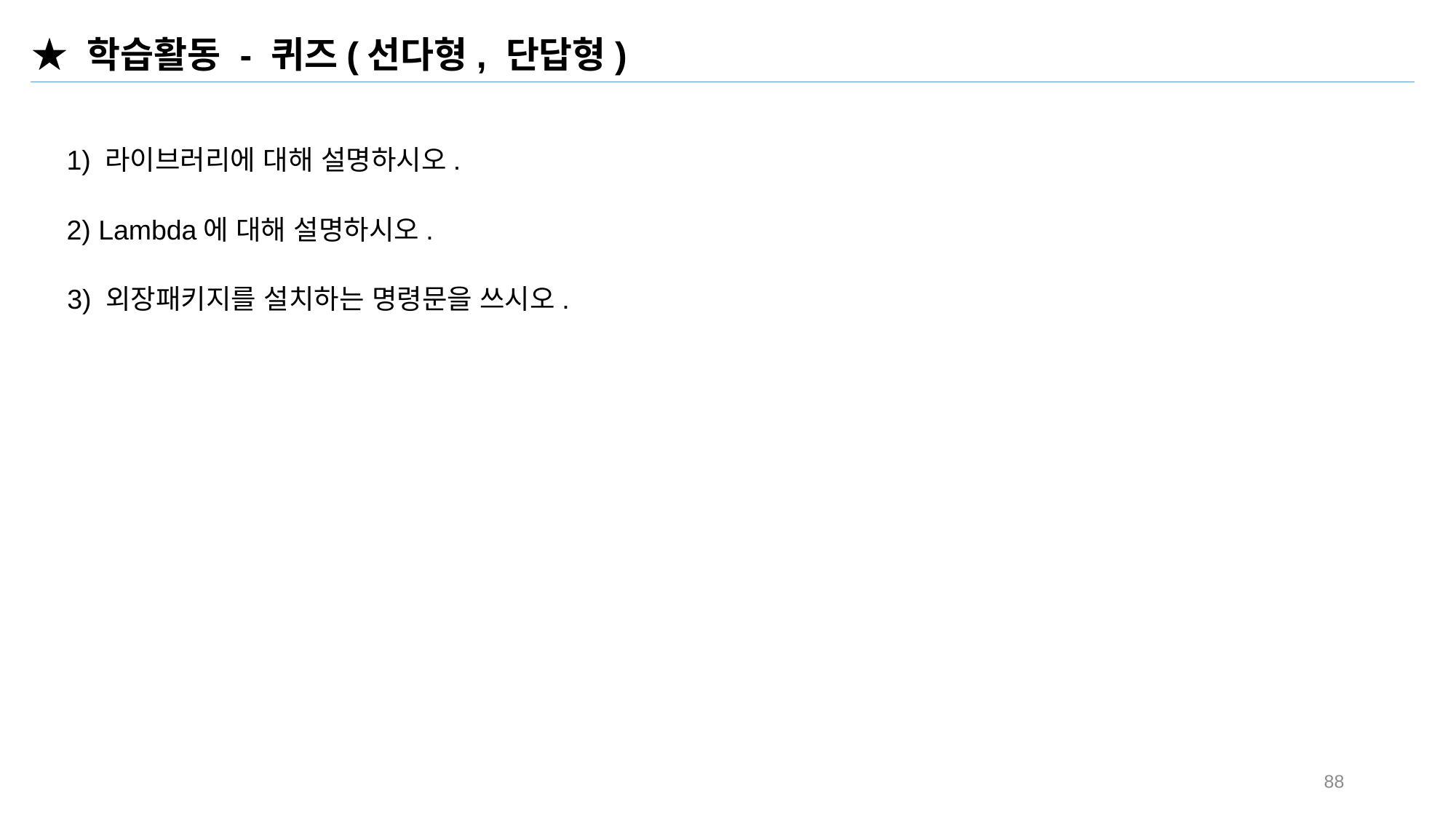

★ 학습활동 - 퀴즈(선다형, 단답형)
1) 라이브러리에 대해 설명하시오.
2) Lambda에 대해 설명하시오.
3) 외장패키지를 설치하는 명령문을 쓰시오.
88